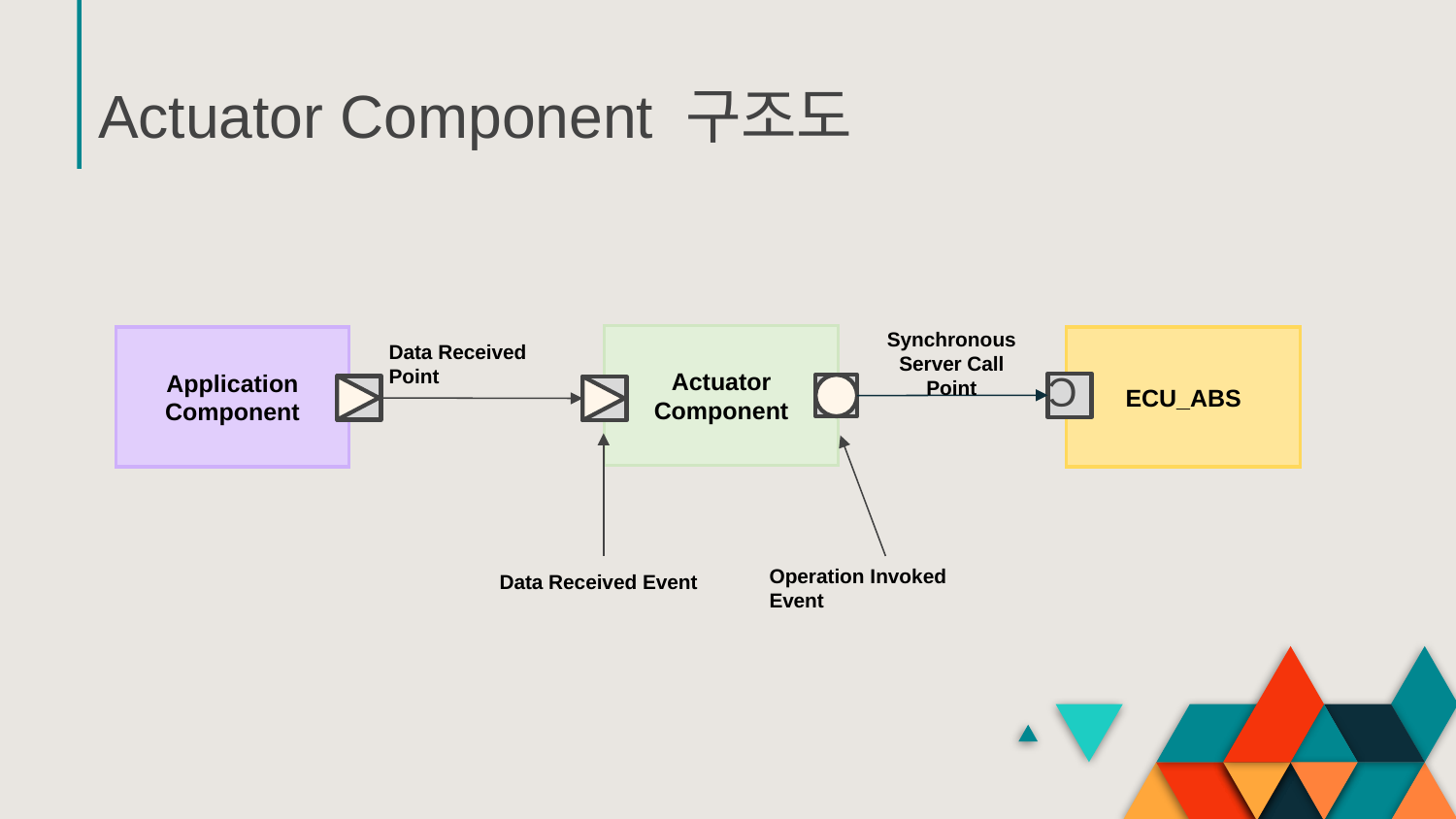

# Actuator Component 구조도
Synchronous
Server Call Point
Actuator Component
Application
Component
ECU_ABS
Data Received Point
C

Operation Invoked Event
Data Received Event